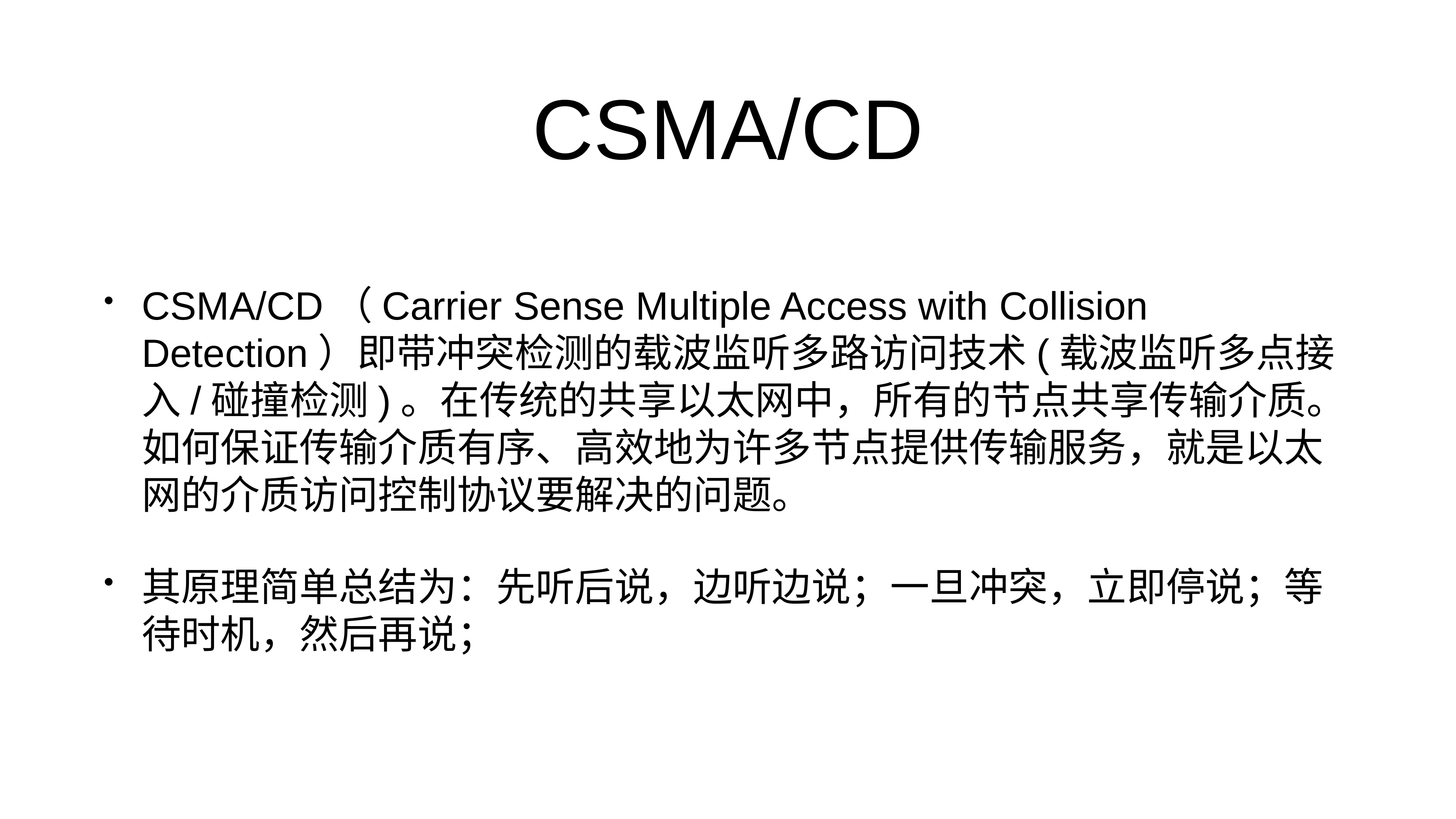

# CSMA/CD
CSMA/CD（Carrier Sense Multiple Access with Collision Detection）即带冲突检测的载波监听多路访问技术(载波监听多点接入/碰撞检测)。在传统的共享以太网中，所有的节点共享传输介质。如何保证传输介质有序、高效地为许多节点提供传输服务，就是以太网的介质访问控制协议要解决的问题。
其原理简单总结为：先听后说，边听边说；一旦冲突，立即停说；等待时机，然后再说；